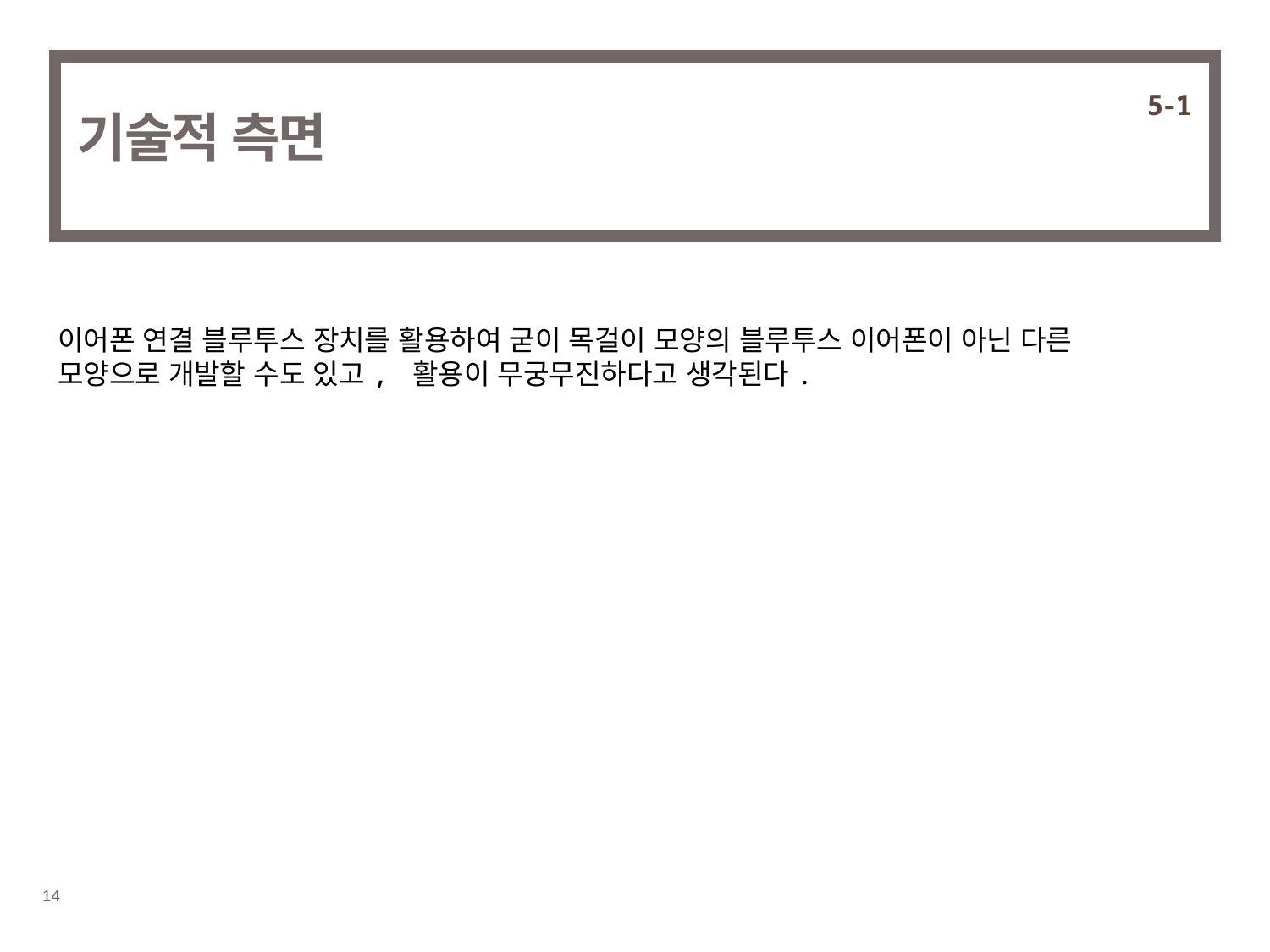

5-1

# 기술적 측면
이어폰 연결 블루투스 장치를 활용하여 굳이 목걸이 모양의 블루투스 이어폰이 아닌 다른 모양으로 개발할 수도 있고, 활용이 무궁무진하다고 생각된다.